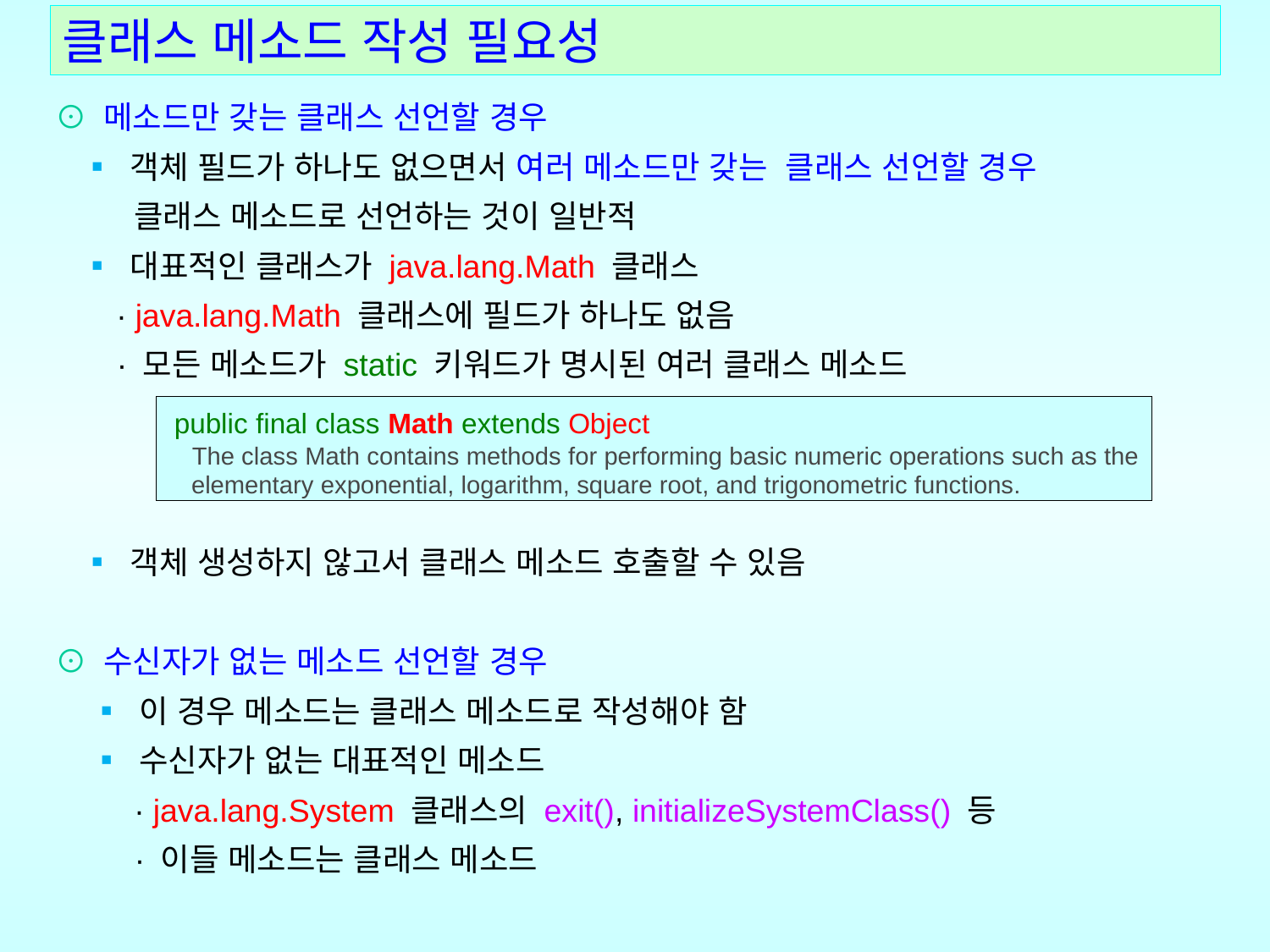

# 클래스 메소드 작성 필요성
⊙ 메소드만 갖는 클래스 선언할 경우
   ▪ 객체 필드가 하나도 없으면서 여러 메소드만 갖는  클래스 선언할 경우
        클래스 메소드로 선언하는 것이 일반적
   ▪ 대표적인 클래스가 java.lang.Math 클래스
       ∙ java.lang.Math 클래스에 필드가 하나도 없음
       ∙ 모든 메소드가 static 키워드가 명시된 여러 클래스 메소드

   ▪ 객체 생성하지 않고서 클래스 메소드 호출할 수 있음

⊙ 수신자가 없는 메소드 선언할 경우
    ▪ 이 경우 메소드는 클래스 메소드로 작성해야 함
    ▪ 수신자가 없는 대표적인 메소드
         ∙ java.lang.System 클래스의 exit(), initializeSystemClass() 등
         ∙ 이들 메소드는 클래스 메소드

  public final class Math extends Object
      The class Math contains methods for performing basic numeric operations such as the
     elementary exponential, logarithm, square root, and trigonometric functions.